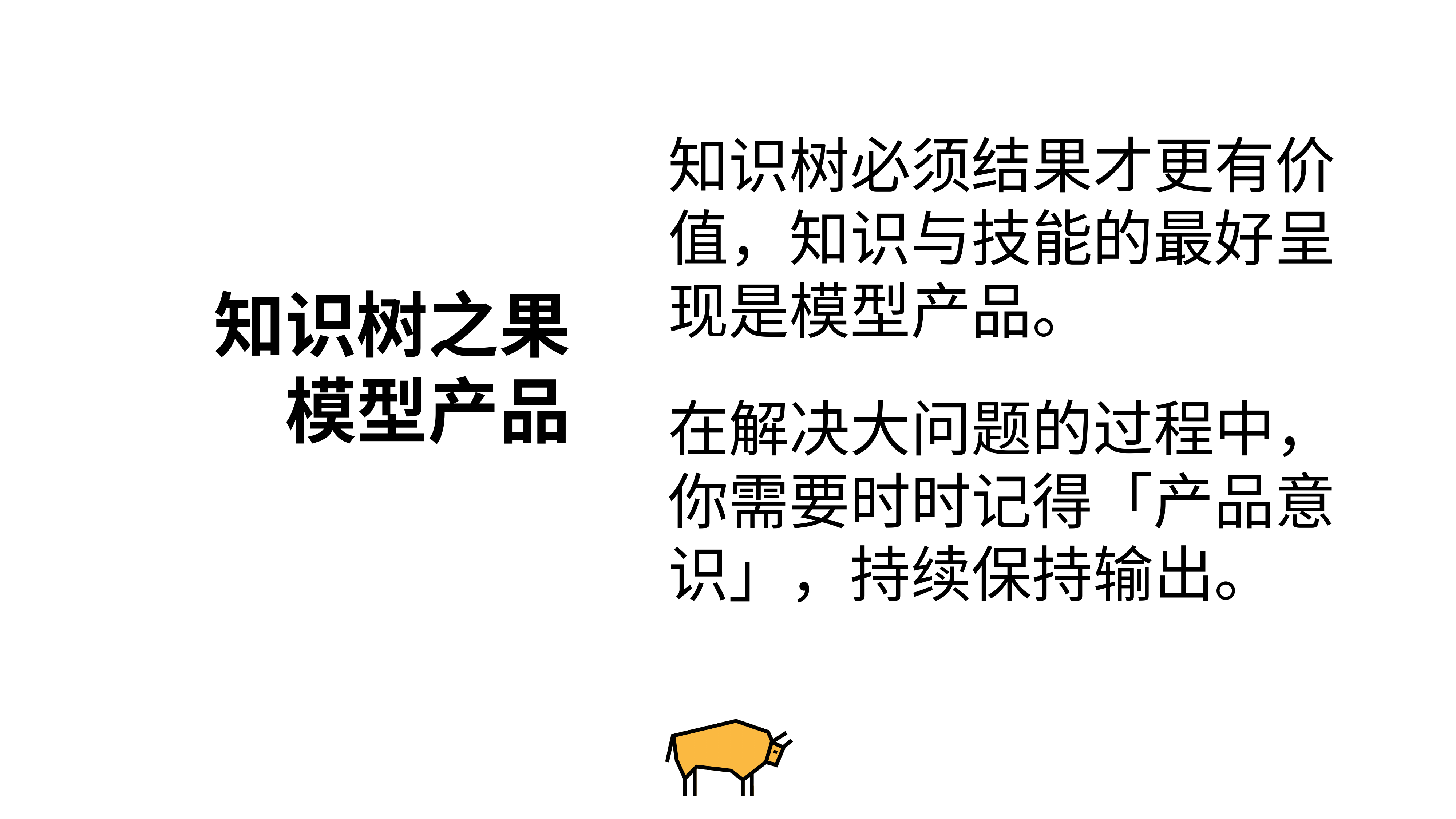

知识树必须结果才更有价值，知识与技能的最好呈现是模型产品。
在解决大问题的过程中，你需要时时记得「产品意识」，持续保持输出。
# 知识树之果 模型产品